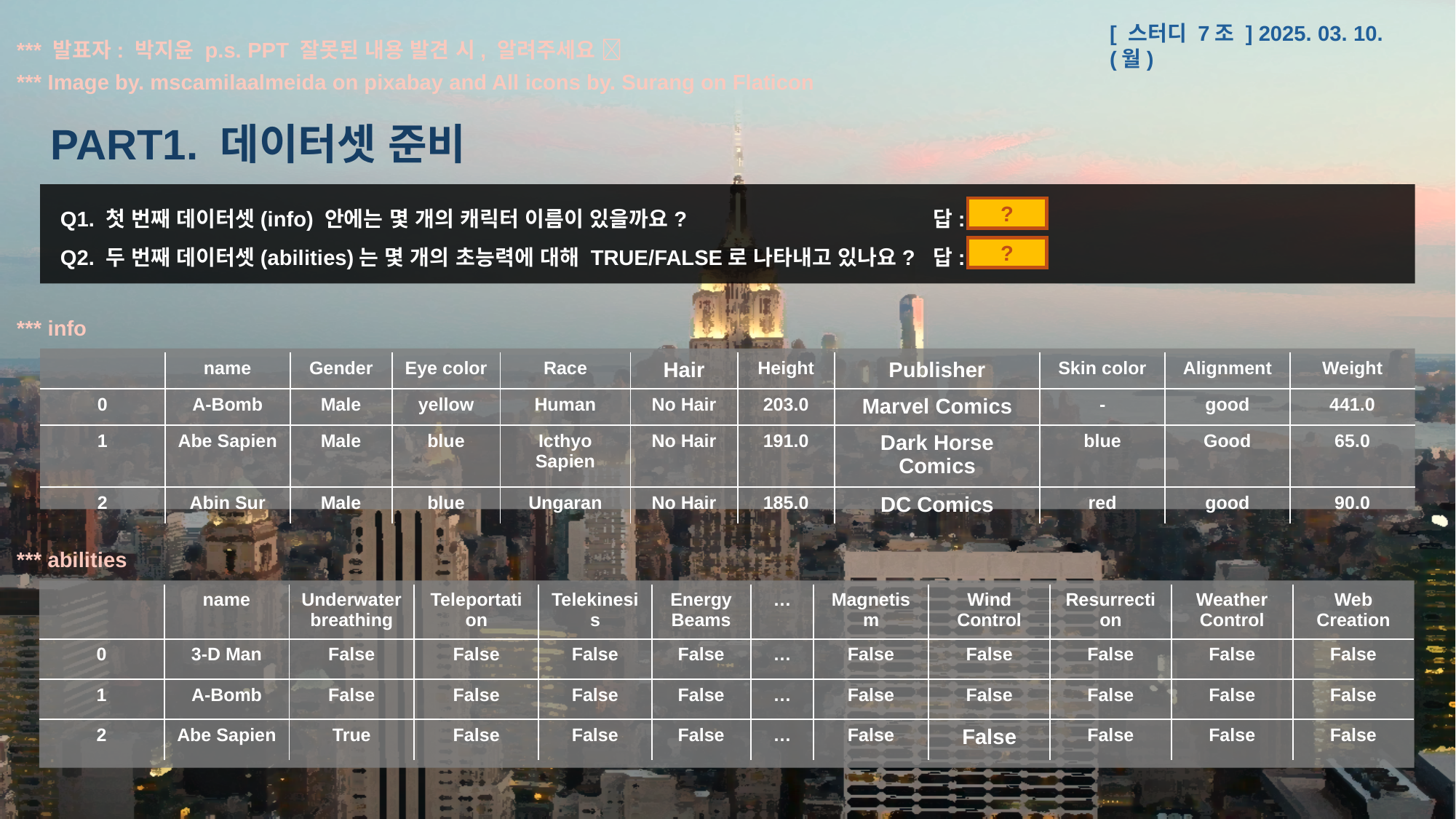

PART1. 데이터셋 준비

Q1. 첫 번째 데이터셋(info) 안에는 몇 개의 캐릭터 이름이 있을까요?			답: 734개
Q2. 두 번째 데이터셋(abilities)는 몇 개의 초능력에 대해 TRUE/FALSE로 나타내고 있나요?	답: 16개
?
?
*** info

|  | name | Gender | Eye color | Race | Hair | Height | Publisher | Skin color | Alignment | Weight |
| --- | --- | --- | --- | --- | --- | --- | --- | --- | --- | --- |
| 0 | A-Bomb | Male | yellow | Human | No Hair | 203.0 | Marvel Comics | - | good | 441.0 |
| 1 | Abe Sapien | Male | blue | Icthyo Sapien | No Hair | 191.0 | Dark Horse Comics | blue | Good | 65.0 |
| 2 | Abin Sur | Male | blue | Ungaran | No Hair | 185.0 | DC Comics | red | good | 90.0 |
*** abilities

|  | name | Underwater breathing | Teleportation | Telekinesis | Energy Beams | … | Magnetism | Wind Control | Resurrection | Weather Control | Web Creation |
| --- | --- | --- | --- | --- | --- | --- | --- | --- | --- | --- | --- |
| 0 | 3-D Man | False | False | False | False | … | False | False | False | False | False |
| 1 | A-Bomb | False | False | False | False | … | False | False | False | False | False |
| 2 | Abe Sapien | True | False | False | False | … | False | False | False | False | False |